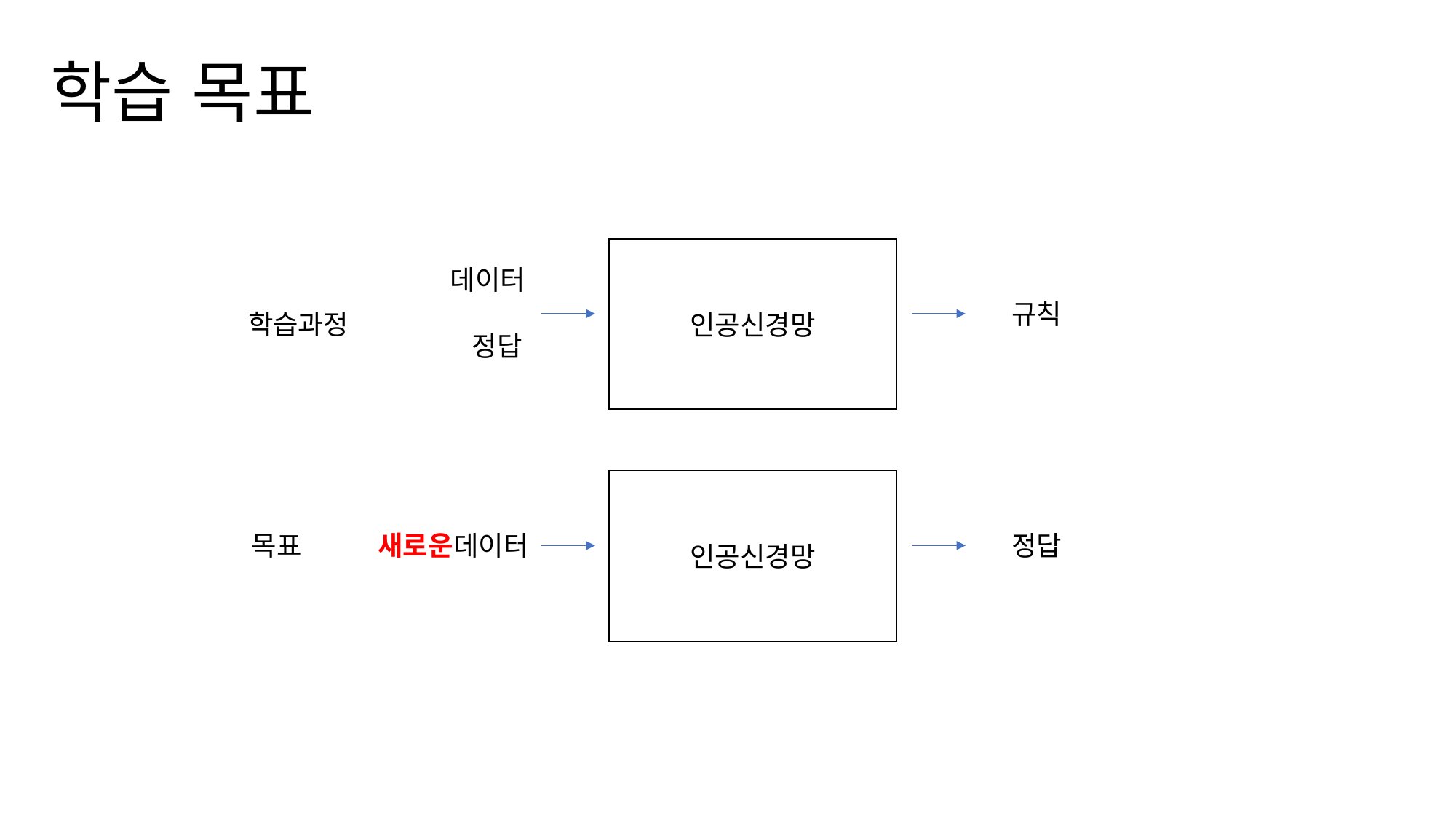

# 학습 목표
인공신경망
데이터
규칙
학습과정
정답
인공신경망
목표
새로운데이터
정답